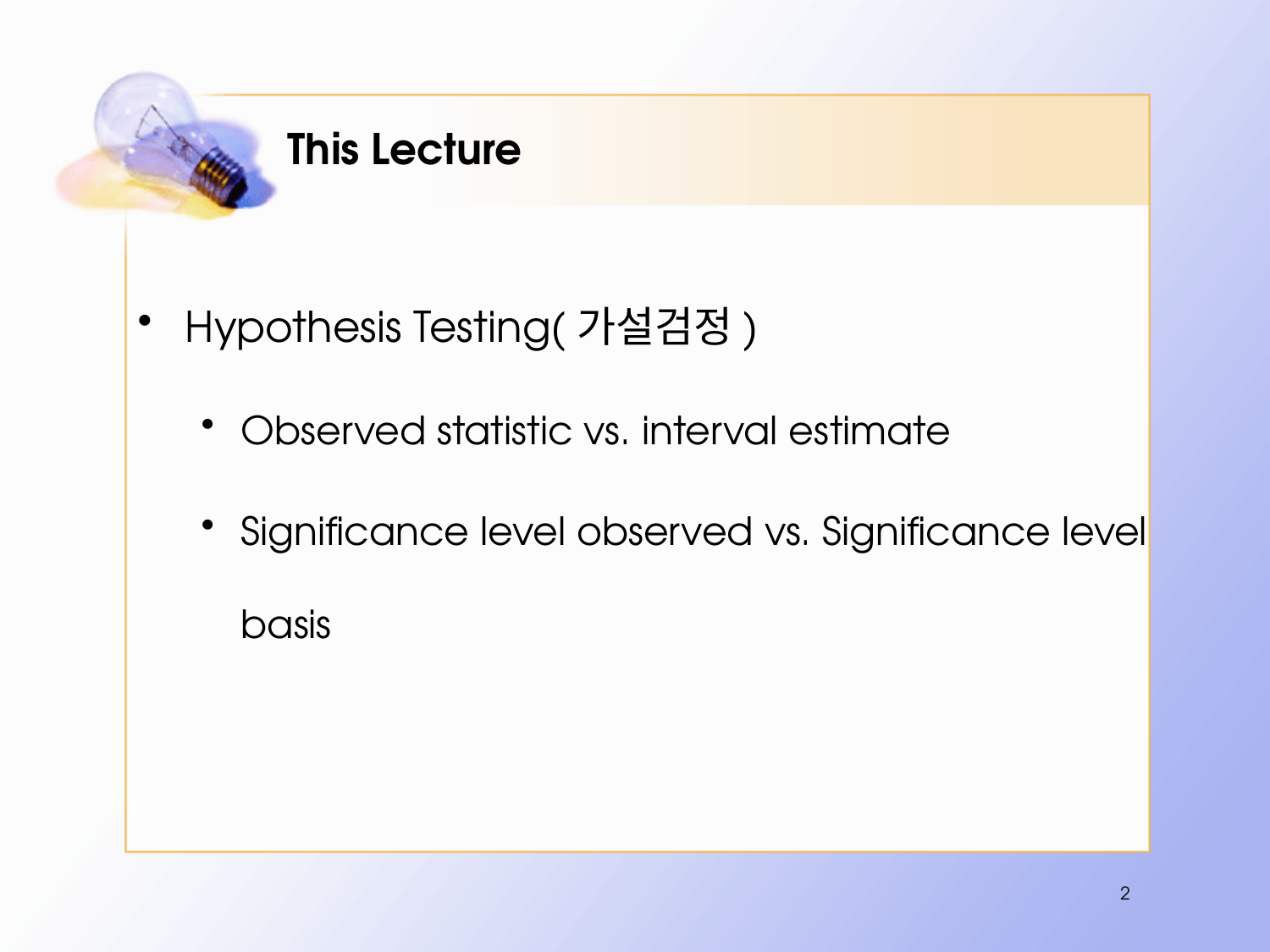

# This Lecture
Hypothesis Testing(가설검정)
Observed statistic vs. interval estimate
Significance level observed vs. Significance level basis

2